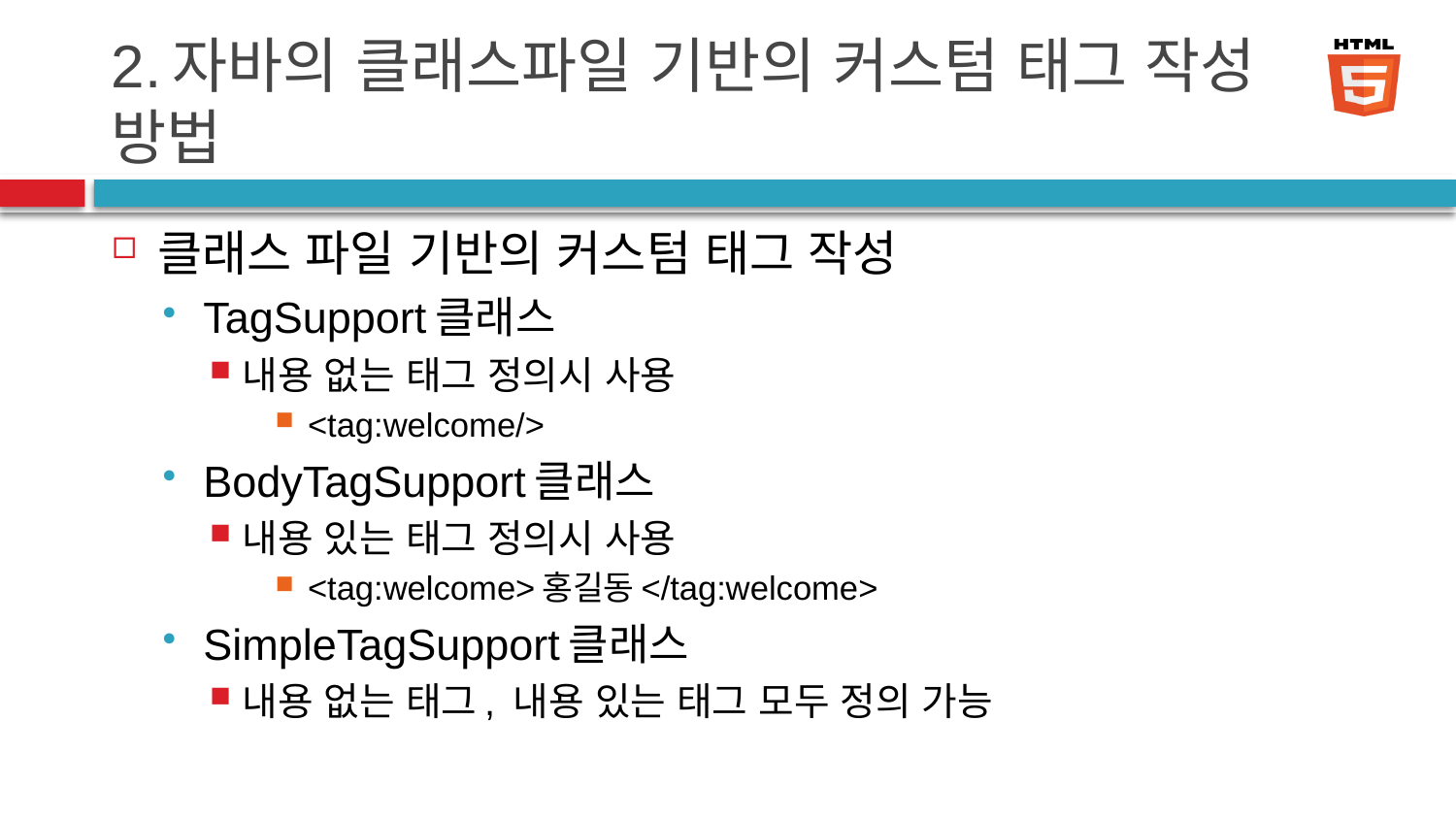

# 2.자바의 클래스파일 기반의 커스텀 태그 작성 방법
클래스 파일 기반의 커스텀 태그 작성
TagSupport클래스
내용 없는 태그 정의시 사용
<tag:welcome/>
BodyTagSupport클래스
내용 있는 태그 정의시 사용
<tag:welcome>홍길동</tag:welcome>
SimpleTagSupport클래스
내용 없는 태그, 내용 있는 태그 모두 정의 가능